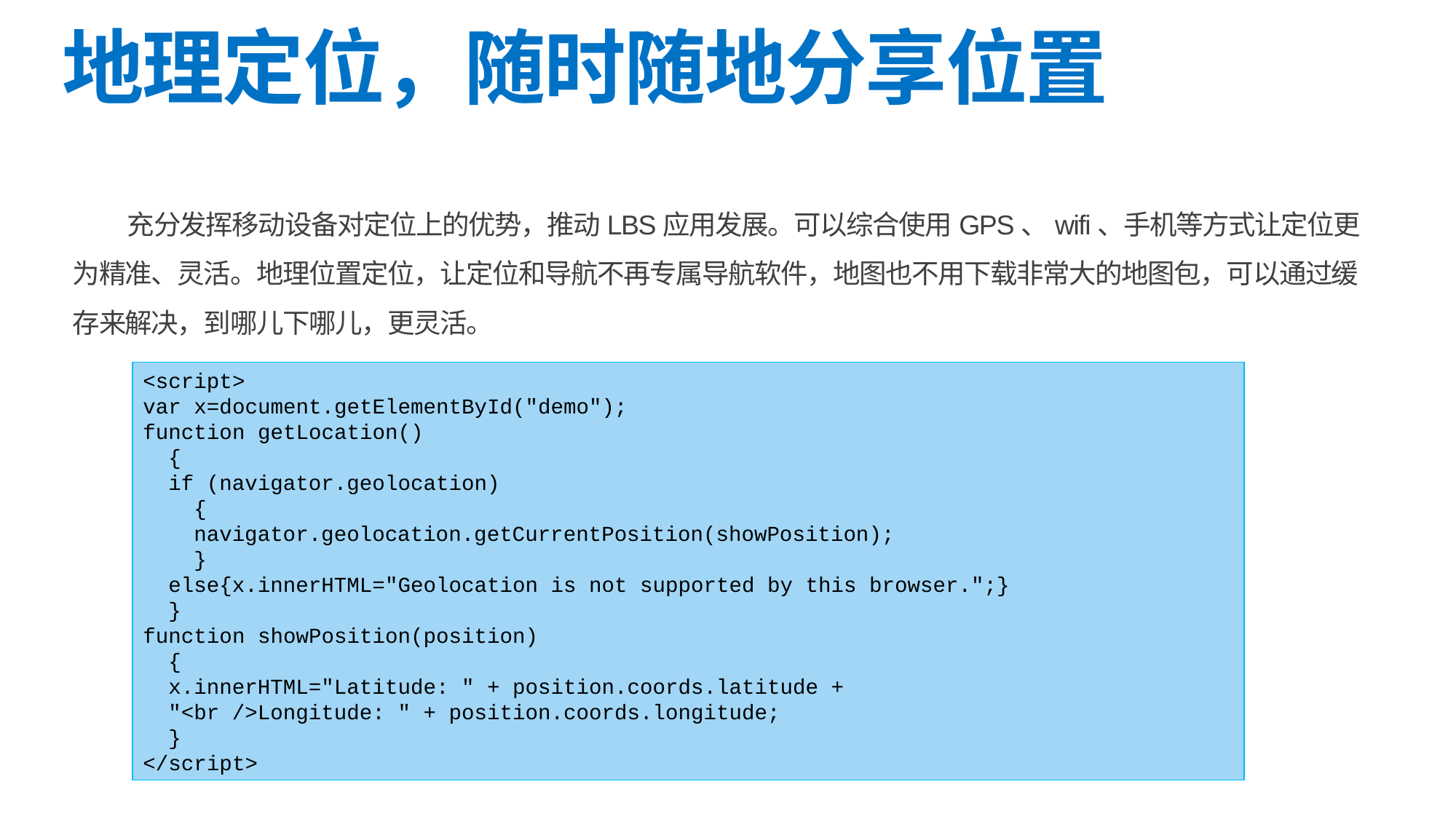

# 地理定位，随时随地分享位置
充分发挥移动设备对定位上的优势，推动LBS应用发展。可以综合使用GPS、wifi、手机等方式让定位更为精准、灵活。地理位置定位，让定位和导航不再专属导航软件，地图也不用下载非常大的地图包，可以通过缓存来解决，到哪儿下哪儿，更灵活。
<script>
var x=document.getElementById("demo");
function getLocation()
  {
  if (navigator.geolocation)
    {
    navigator.geolocation.getCurrentPosition(showPosition);
    }
  else{x.innerHTML="Geolocation is not supported by this browser.";}
  }
function showPosition(position)
  {
  x.innerHTML="Latitude: " + position.coords.latitude +
  "<br />Longitude: " + position.coords.longitude;
  }
</script>